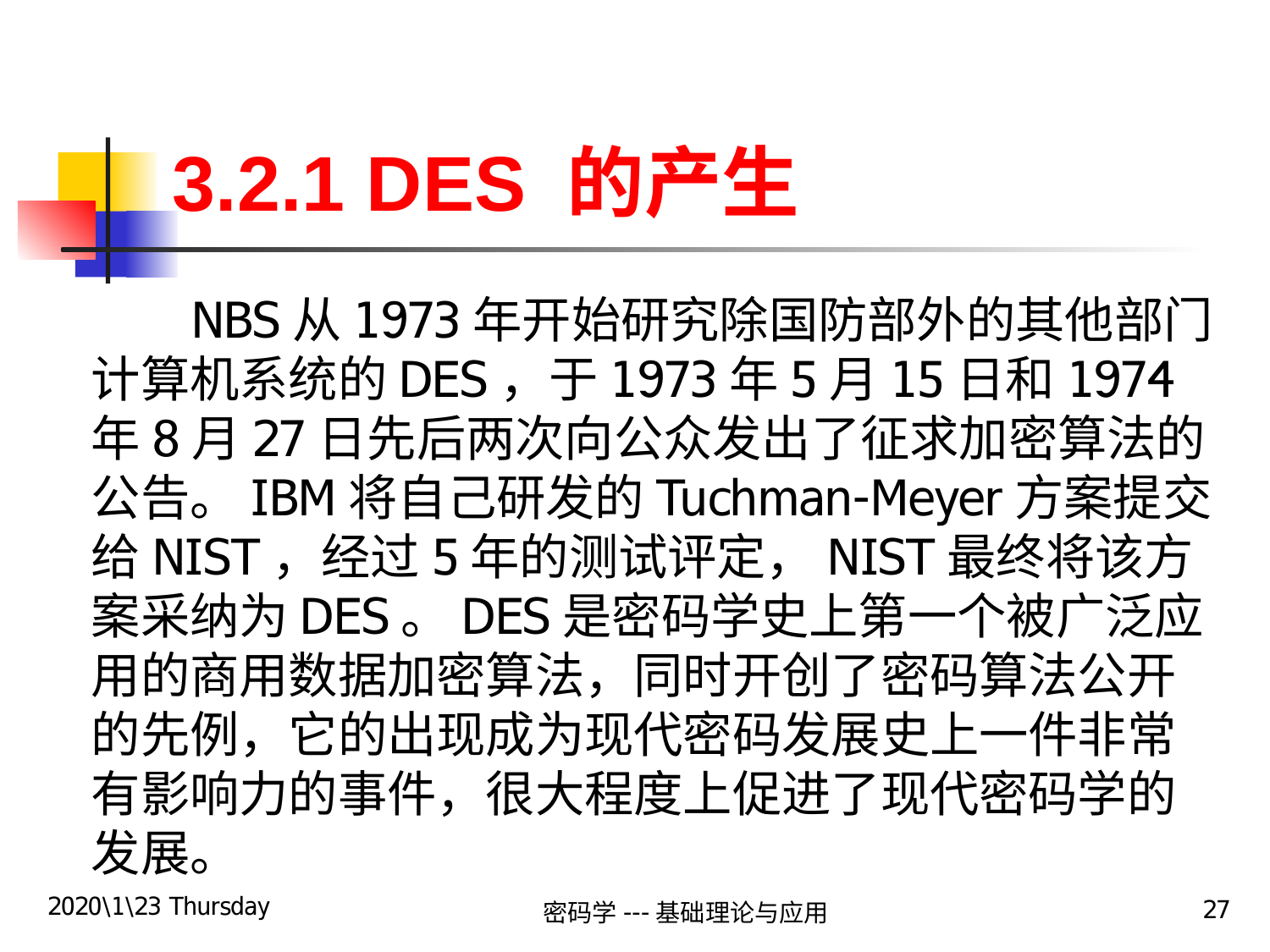

# 3.2.1 DES 的产生
NBS从1973年开始研究除国防部外的其他部门计算机系统的DES，于1973年5月15日和1974年8月27日先后两次向公众发出了征求加密算法的公告。IBM将自己研发的Tuchman-Meyer方案提交给NIST，经过5年的测试评定，NIST最终将该方案采纳为DES。DES是密码学史上第一个被广泛应用的商用数据加密算法，同时开创了密码算法公开的先例，它的出现成为现代密码发展史上一件非常有影响力的事件，很大程度上促进了现代密码学的发展。
2020\1\23 Thursday
27
密码学---基础理论与应用